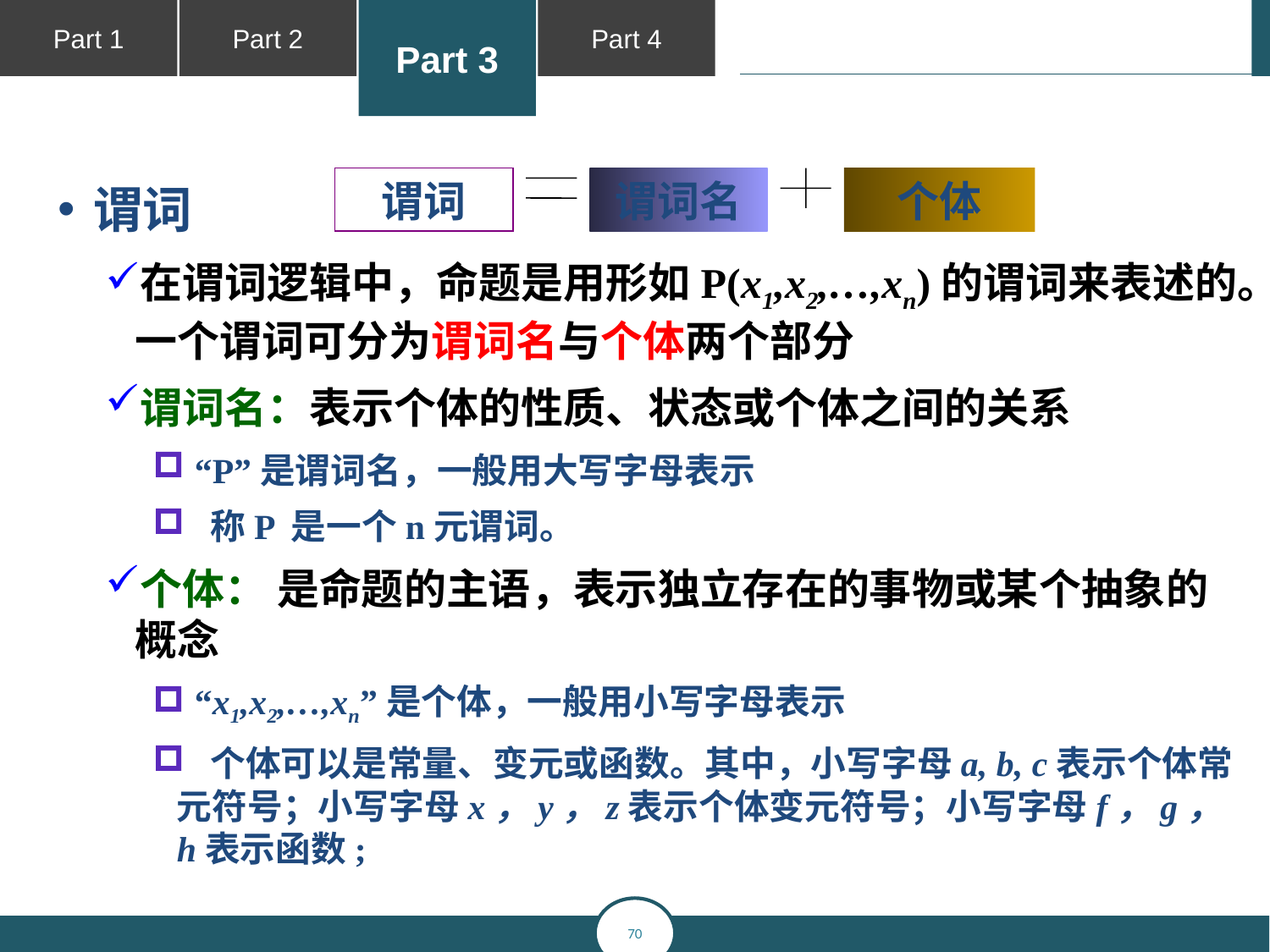

谓词
谓词名

个体

谓词
在谓词逻辑中，命题是用形如P(x1,x2,…,xn)的谓词来表述的。一个谓词可分为谓词名与个体两个部分
谓词名：表示个体的性质、状态或个体之间的关系
 “P”是谓词名，一般用大写字母表示
  称P 是一个n元谓词。
个体： 是命题的主语，表示独立存在的事物或某个抽象的概念
 “x1,x2,…,xn”是个体，一般用小写字母表示
  个体可以是常量、变元或函数。其中，小写字母a, b, c表示个体常元符号；小写字母x，y，z表示个体变元符号；小写字母f，g，h表示函数;